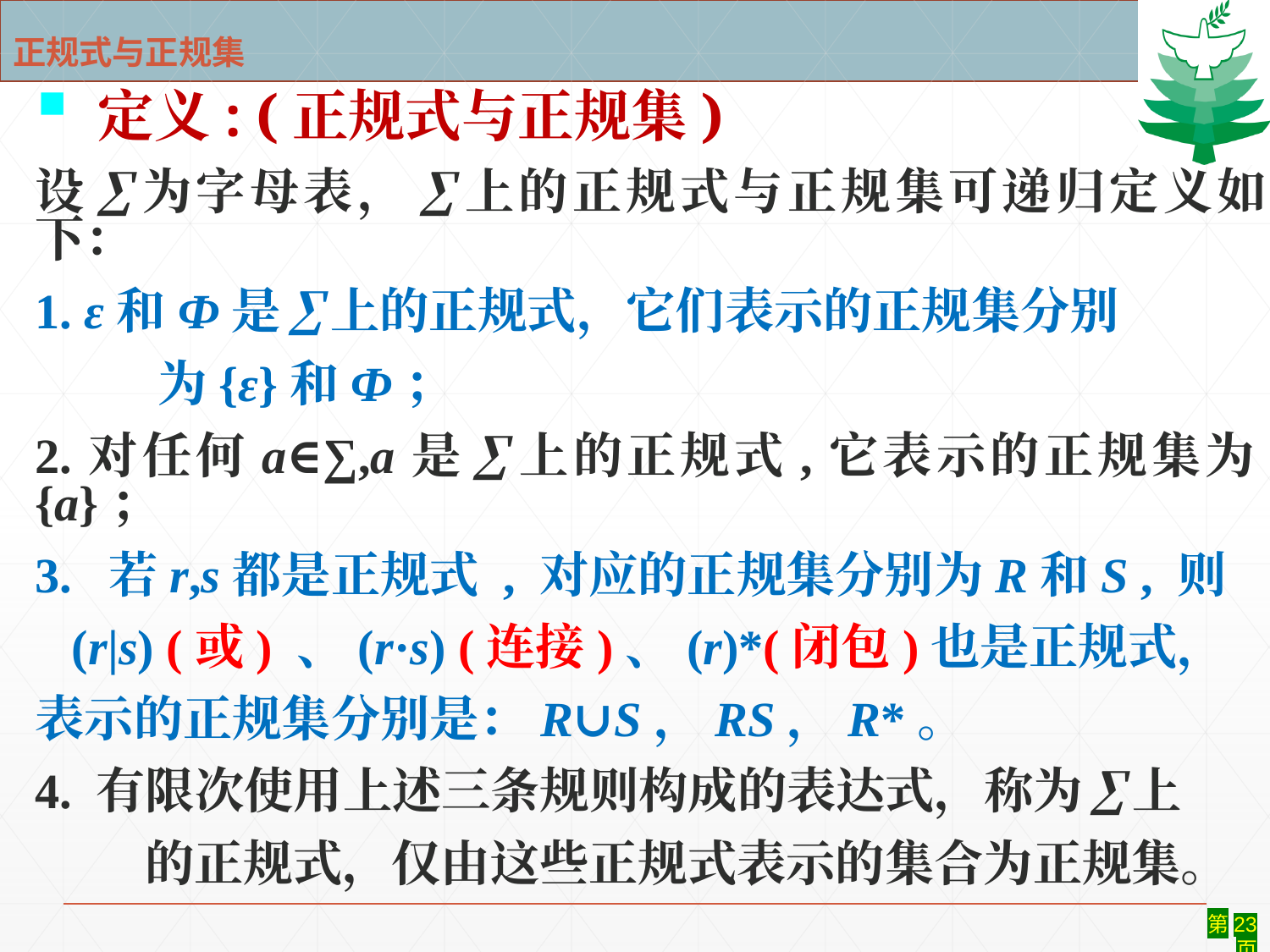

# 正规式与正规集
 定义: (正规式与正规集)
设∑为字母表，∑上的正规式与正规集可递归定义如下：
1. ε和Ф是∑上的正规式，它们表示的正规集分别
         为{ε}和Ф；
2.对任何a∈∑,a是∑上的正规式,它表示的正规集为{a}；
3.  若r,s都是正规式 , 对应的正规集分别为R和S , 则
   (r|s) (或) 、(r·s) (连接)、(r)*(闭包)也是正规式，
表示的正规集分别是：R∪S，RS，R*。
4. 有限次使用上述三条规则构成的表达式，称为∑上
        的正规式，仅由这些正规式表示的集合为正规集。